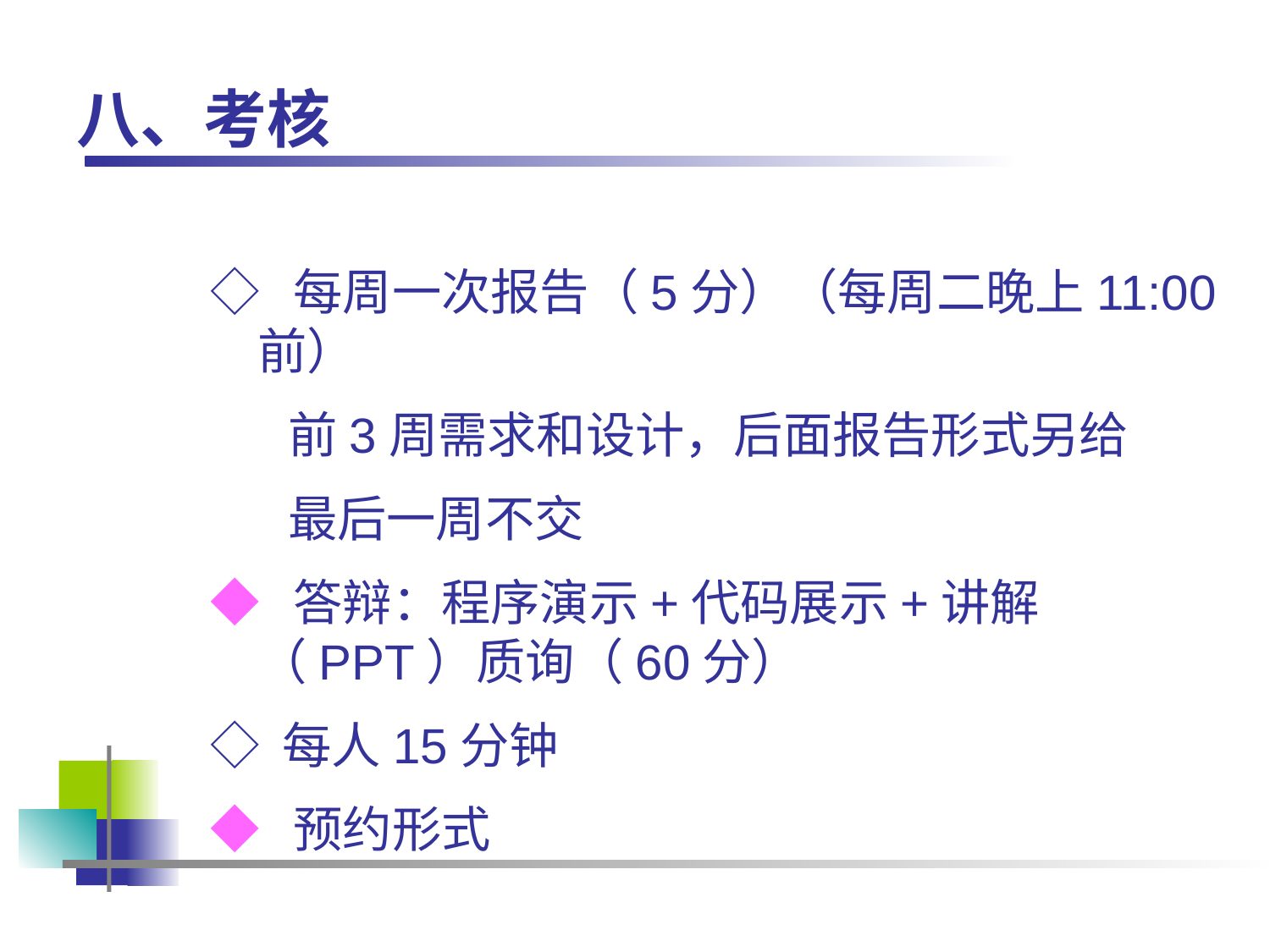

# 八、考核

◇  每周一次报告（5分）（每周二晚上11:00前）
      前3周需求和设计，后面报告形式另给
      最后一周不交
◆  答辩：程序演示+代码展示+讲解（PPT）质询（60分）
◇ 每人15分钟
◆  预约形式